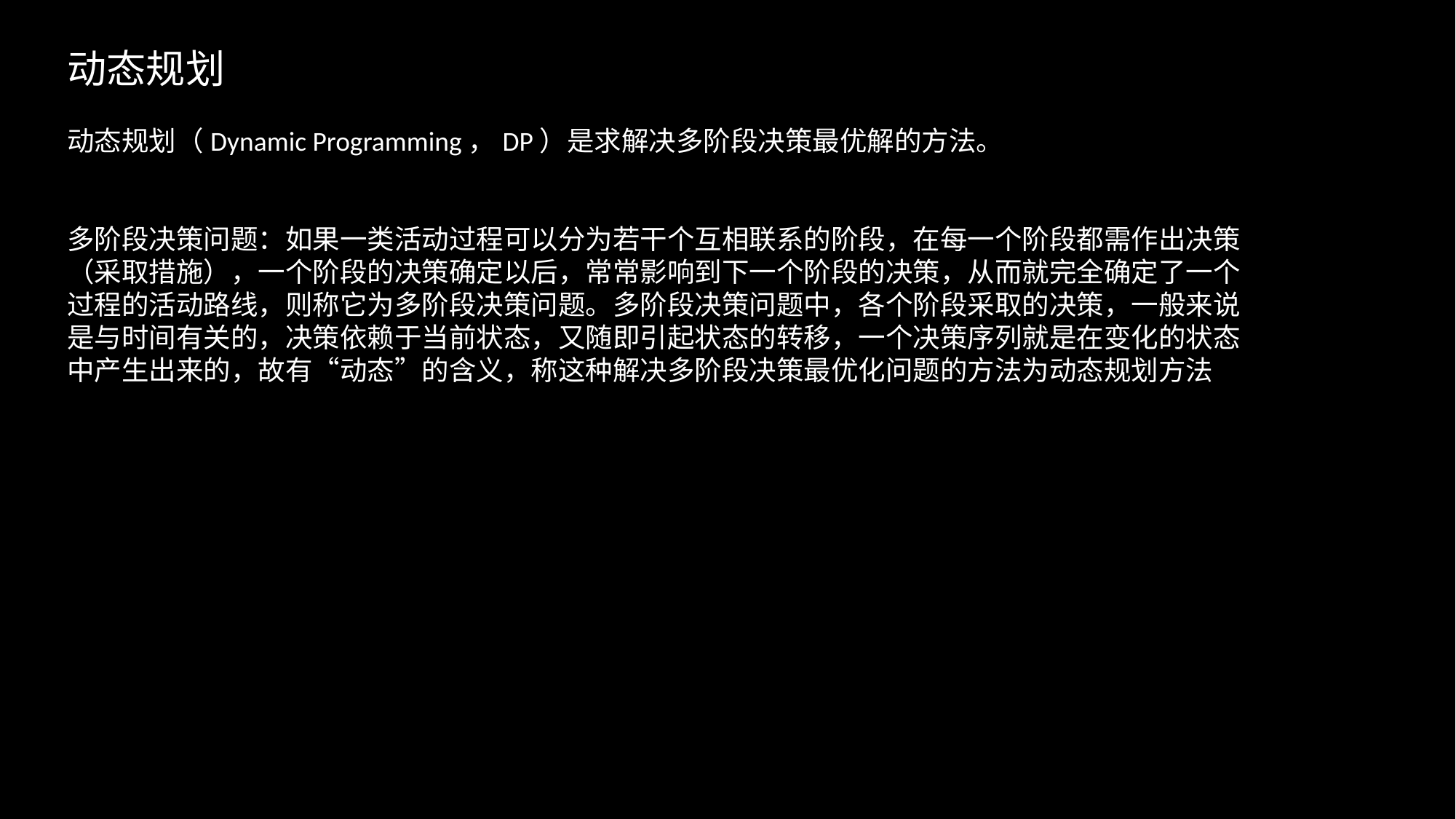

动态规划
动态规划（Dynamic Programming，DP）是求解决多阶段决策最优解的方法。

多阶段决策问题：如果一类活动过程可以分为若干个互相联系的阶段，在每一个阶段都需作出决策（采取措施），一个阶段的决策确定以后，常常影响到下一个阶段的决策，从而就完全确定了一个过程的活动路线，则称它为多阶段决策问题。多阶段决策问题中，各个阶段采取的决策，一般来说是与时间有关的，决策依赖于当前状态，又随即引起状态的转移，一个决策序列就是在变化的状态中产生出来的，故有“动态”的含义，称这种解决多阶段决策最优化问题的方法为动态规划方法